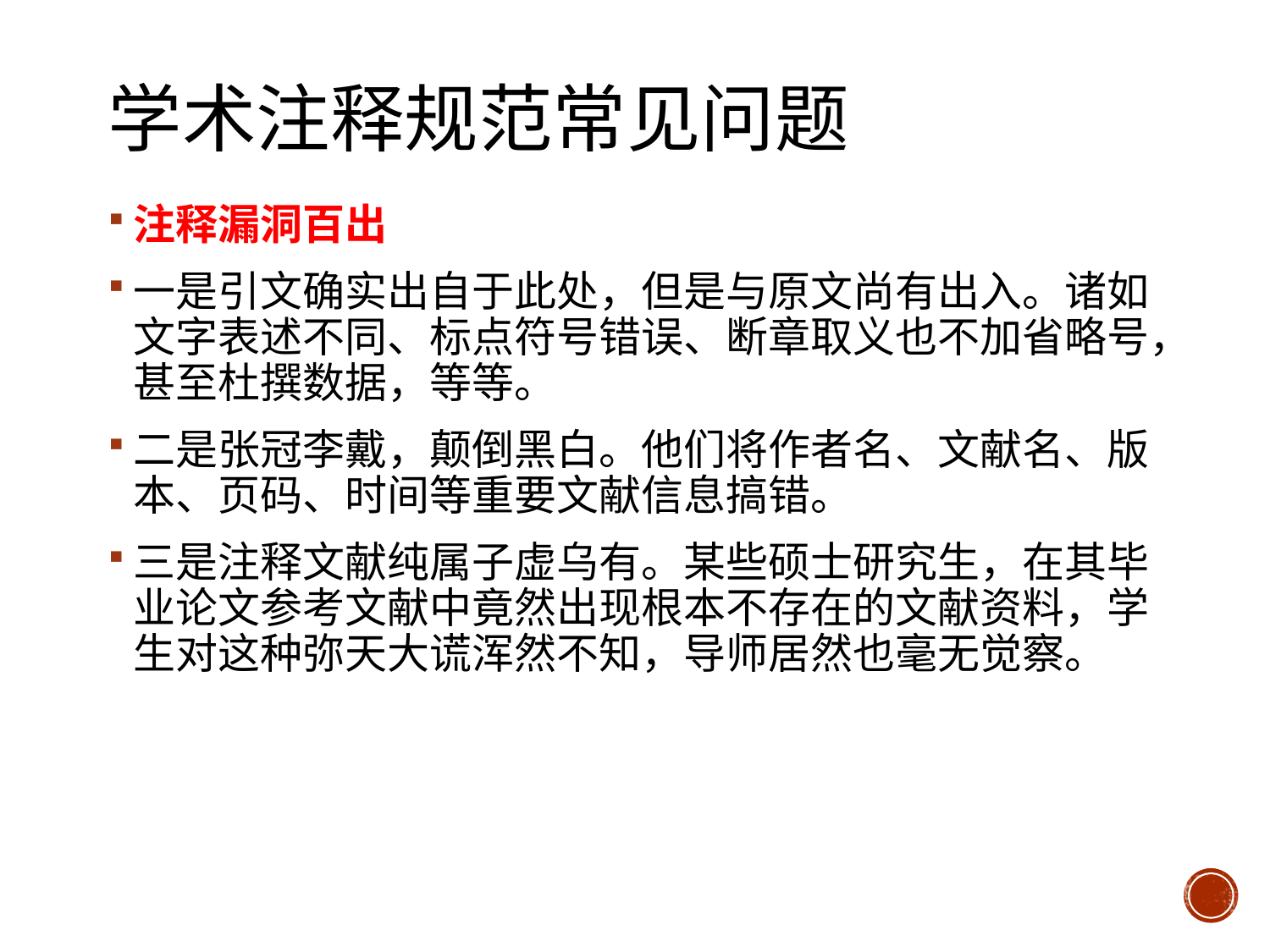

# 学术注释规范常见问题
注释漏洞百出
一是引文确实出自于此处，但是与原文尚有出入。诸如文字表述不同、标点符号错误、断章取义也不加省略号，甚至杜撰数据，等等。
二是张冠李戴，颠倒黑白。他们将作者名、文献名、版本、页码、时间等重要文献信息搞错。
三是注释文献纯属子虚乌有。某些硕士研究生，在其毕业论文参考文献中竟然出现根本不存在的文献资料，学生对这种弥天大谎浑然不知，导师居然也毫无觉察。